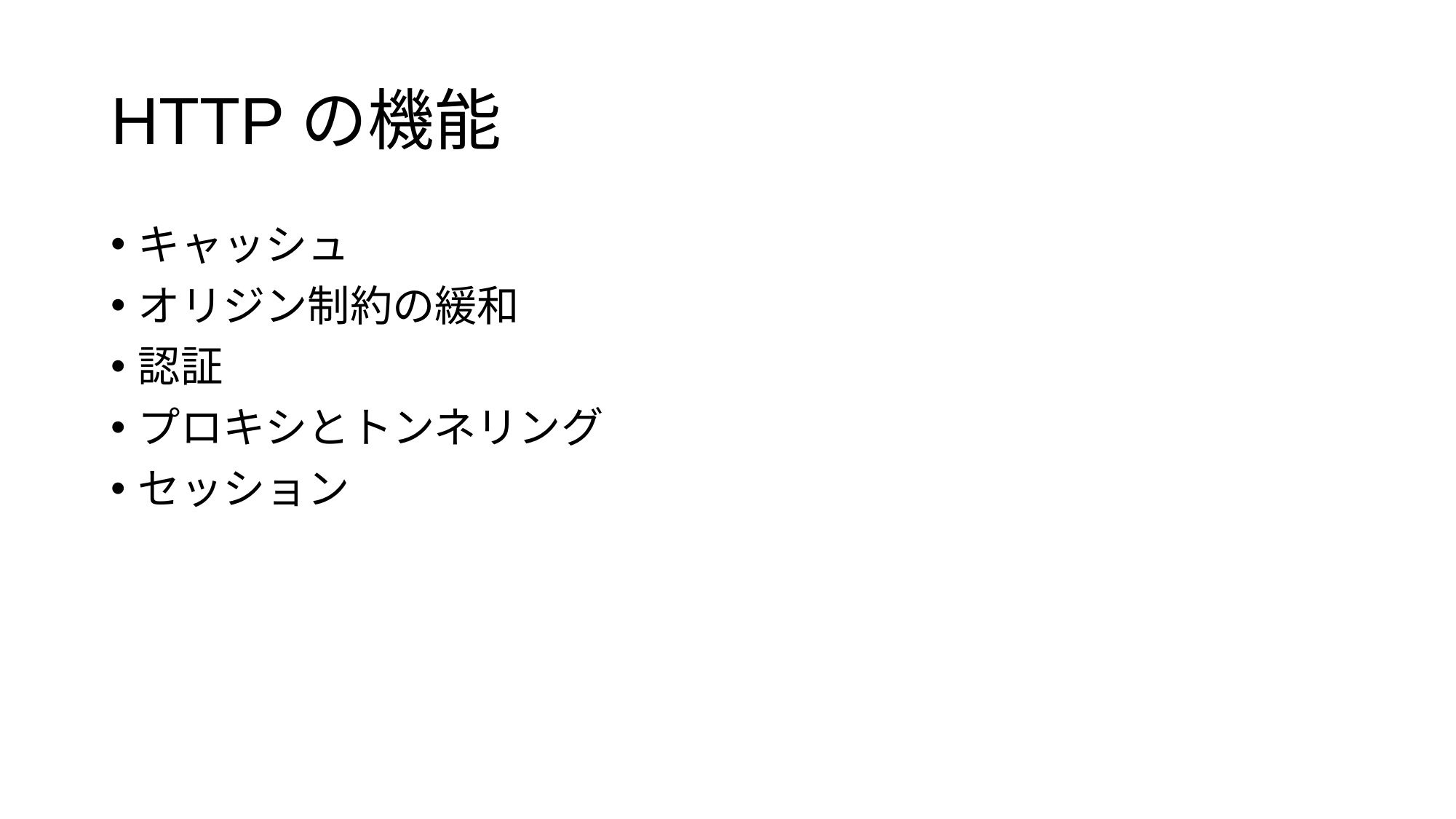

# HTTPの機能
キャッシュ
オリジン制約の緩和
認証
プロキシとトンネリング
セッション